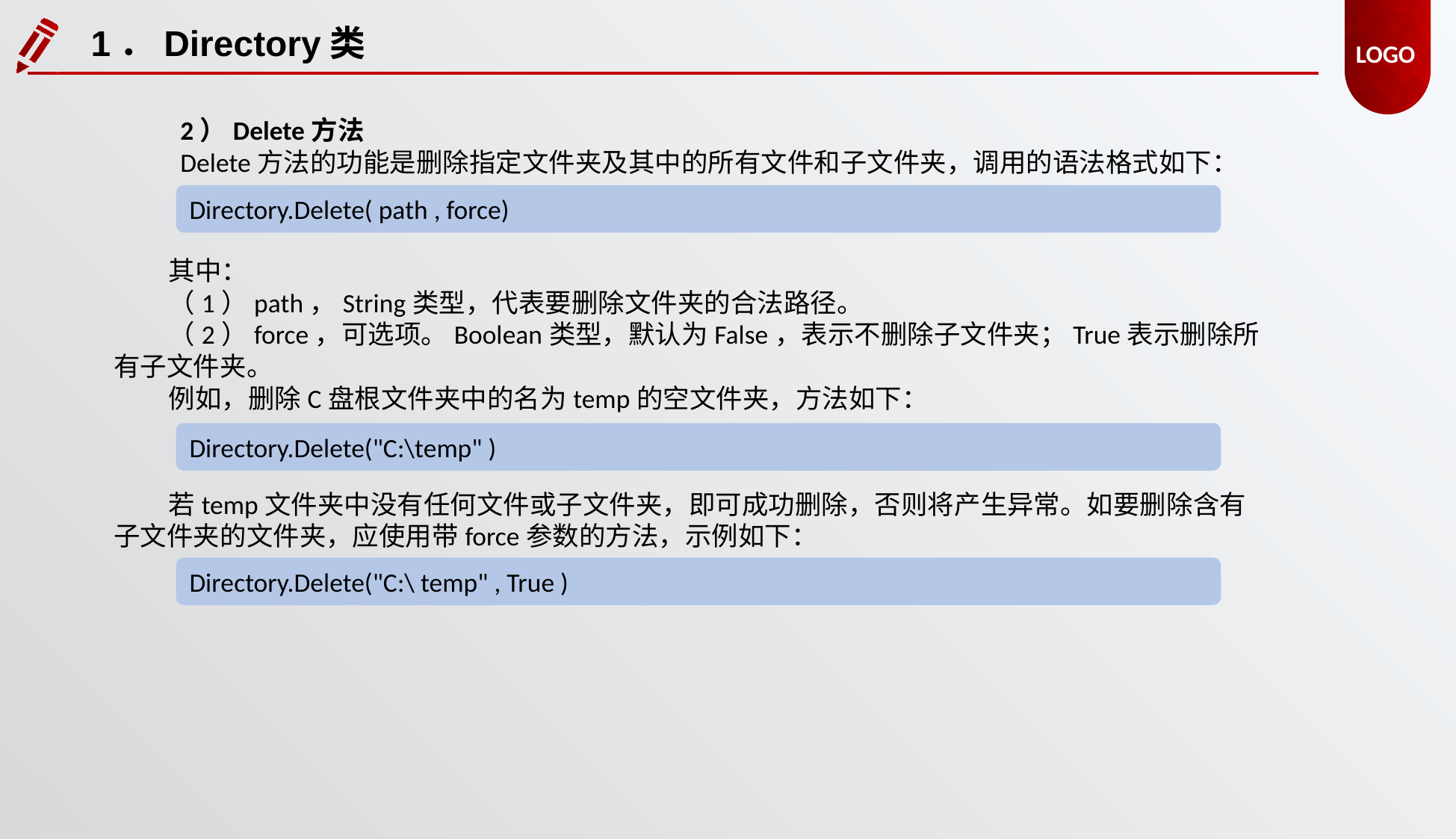

1．Directory类
2）Delete方法
Delete方法的功能是删除指定文件夹及其中的所有文件和子文件夹，调用的语法格式如下：
Directory.Delete( path , force)
其中：
（1）path，String类型，代表要删除文件夹的合法路径。
（2）force，可选项。Boolean类型，默认为False，表示不删除子文件夹；True表示删除所有子文件夹。
例如，删除C盘根文件夹中的名为temp的空文件夹，方法如下：
Directory.Delete("C:\temp" )
若temp文件夹中没有任何文件或子文件夹，即可成功删除，否则将产生异常。如要删除含有子文件夹的文件夹，应使用带force参数的方法，示例如下：
Directory.Delete("C:\ temp" , True )